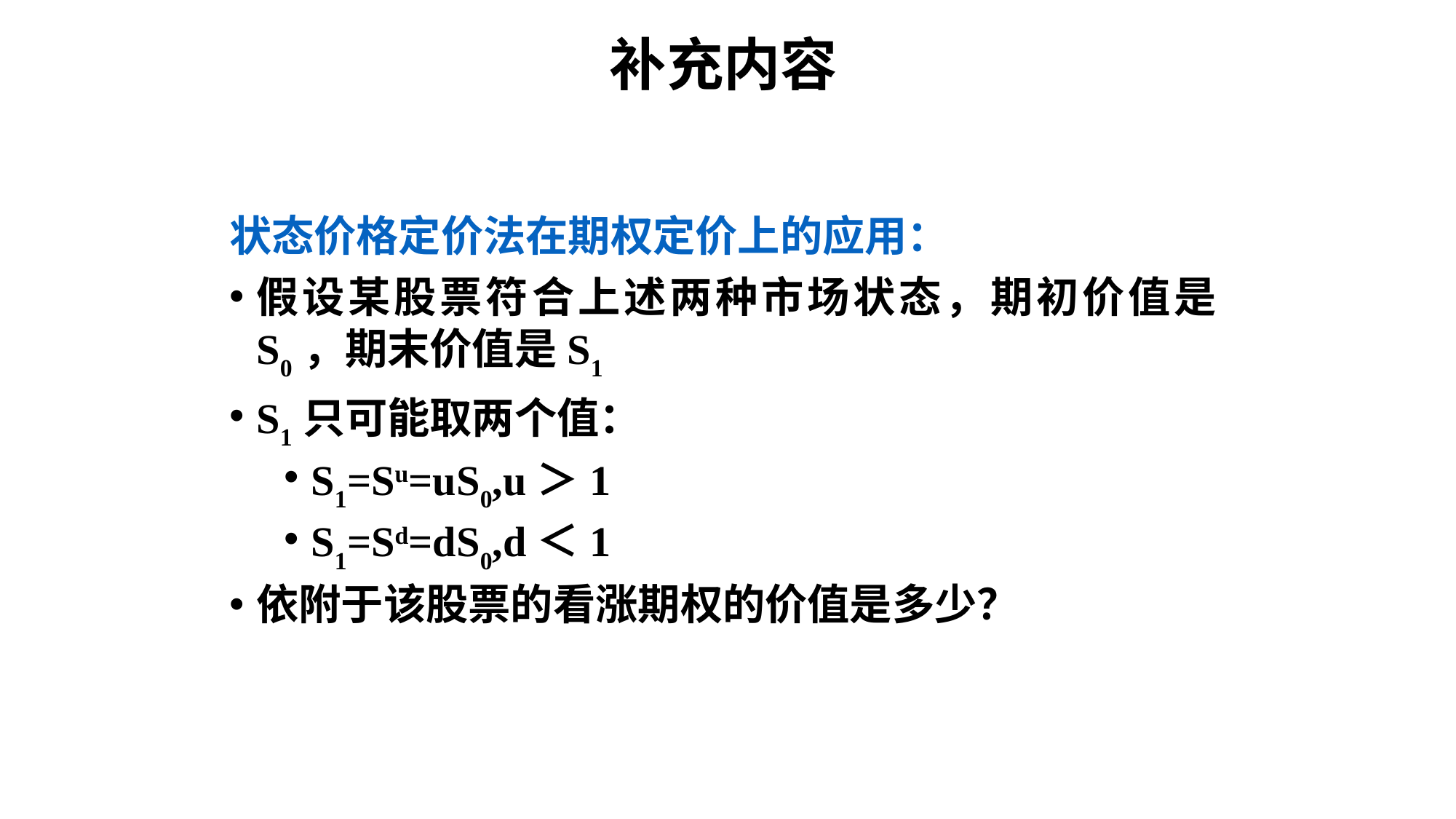

补充内容
状态价格定价法在期权定价上的应用：
假设某股票符合上述两种市场状态，期初价值是S0，期末价值是S1
S1只可能取两个值：
S1=Su=uS0,u＞1
S1=Sd=dS0,d＜1
依附于该股票的看涨期权的价值是多少？